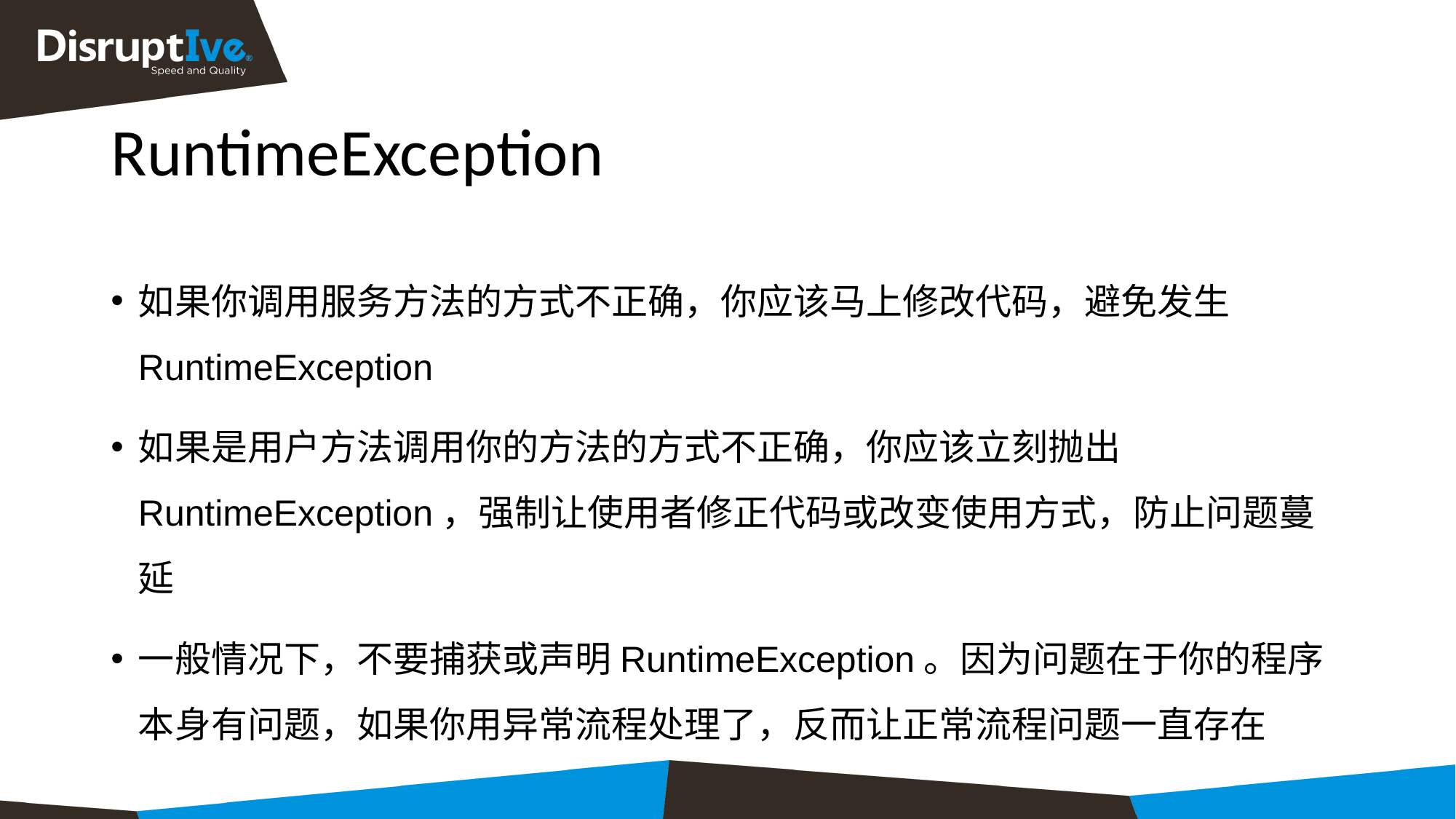

# RuntimeException
如果你调用服务方法的方式不正确，你应该马上修改代码，避免发生RuntimeException
如果是用户方法调用你的方法的方式不正确，你应该立刻抛出RuntimeException，强制让使用者修正代码或改变使用方式，防止问题蔓延
一般情况下，不要捕获或声明RuntimeException。因为问题在于你的程序本身有问题，如果你用异常流程处理了，反而让正常流程问题一直存在